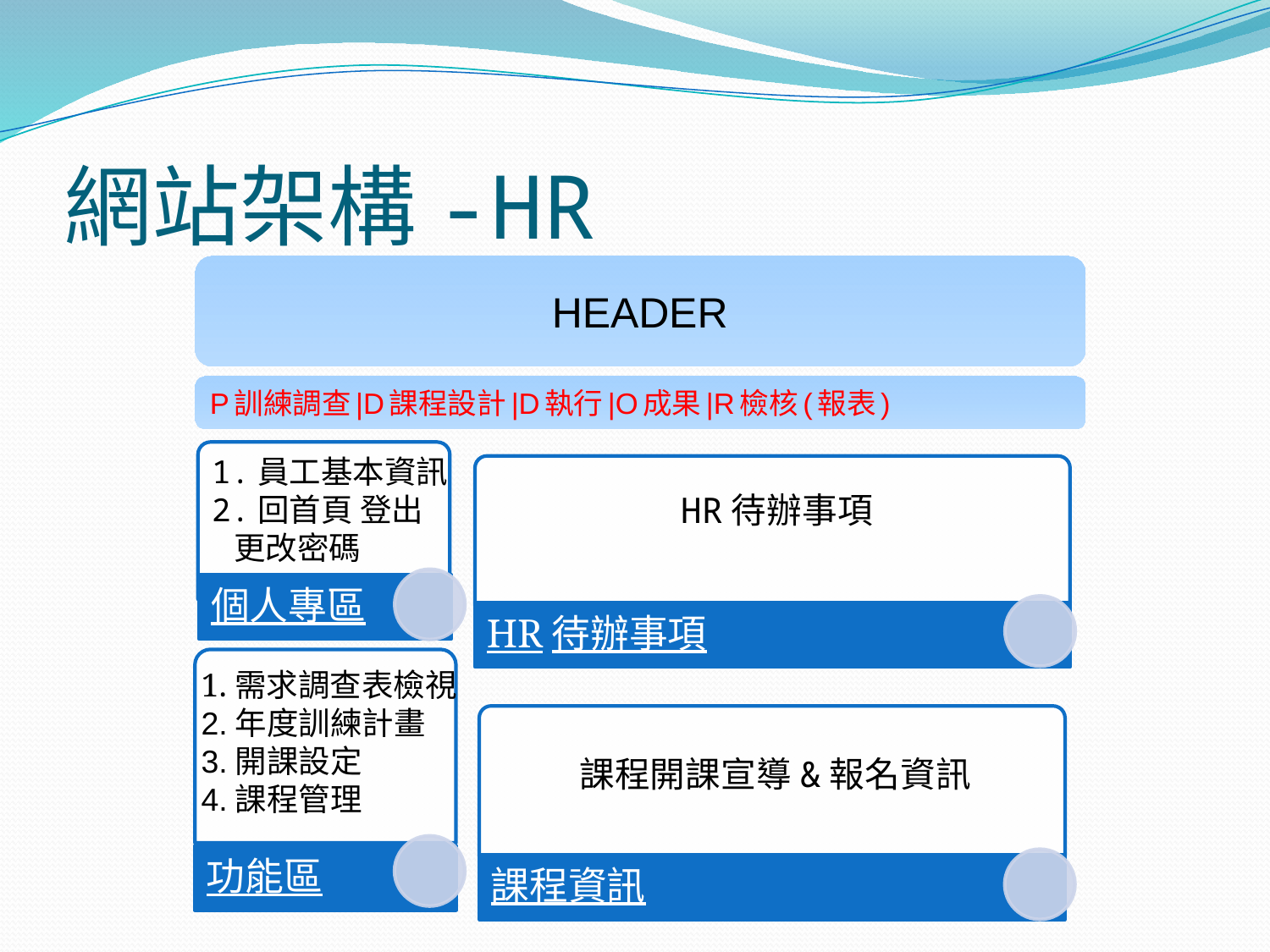

# 網站架構-HR
HEADER
個人專區
功能區
HR待辦事項
課程資訊
P訓練調查|D課程設計|D執行|O成果|R檢核(報表)
1.員工基本資訊
2.回首頁 登出
  更改密碼

HR待辦事項

1.需求調查表檢視
2.年度訓練計畫
3.開課設定
4.課程管理
課程開課宣導&報名資訊